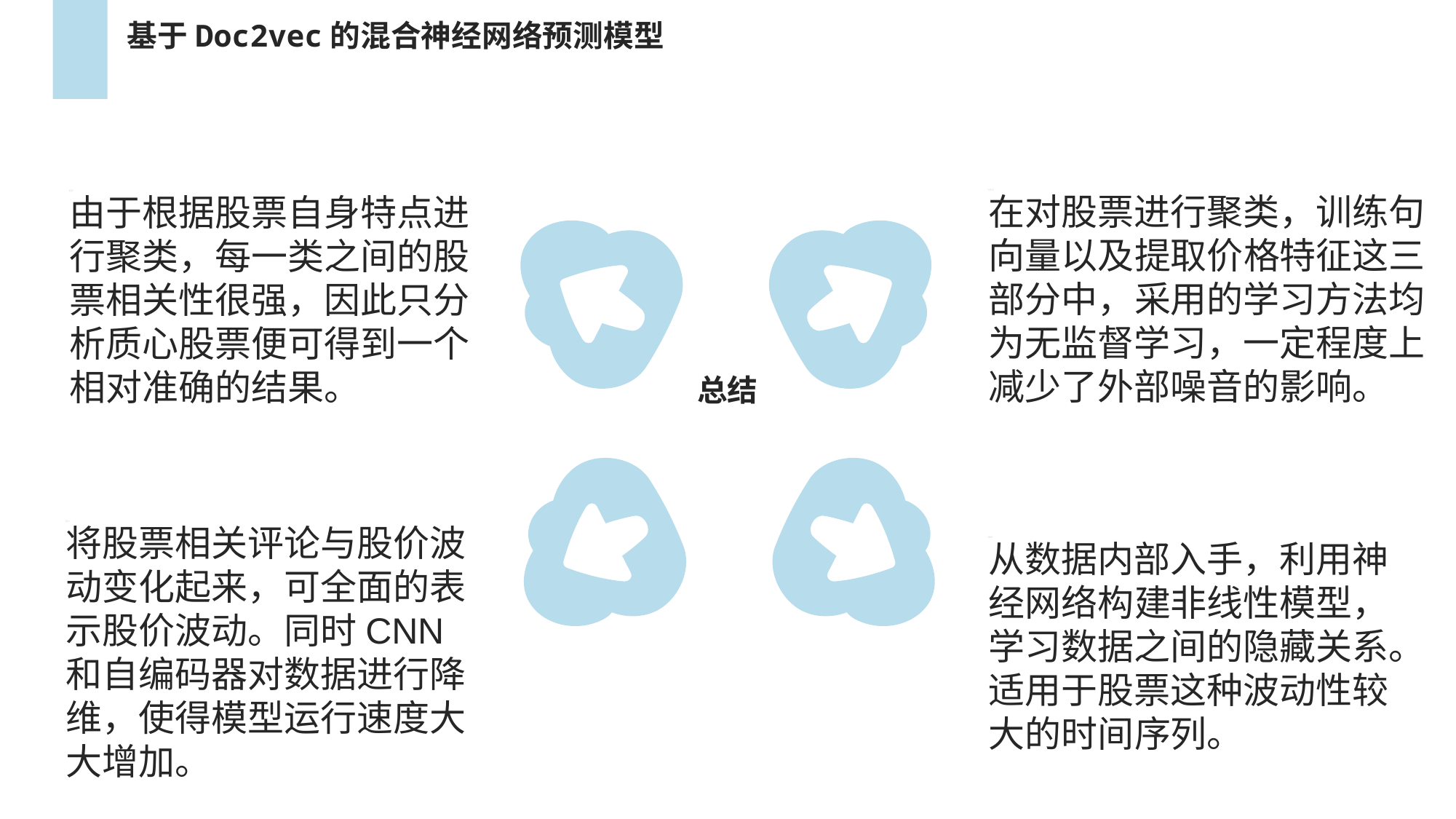

基于Doc2vec的混合神经网络预测模型
在对股票进行聚类，训练句向量以及提取价格特征这三部分中，采用的学习方法均为无监督学习，一定程度上减少了外部噪音的影响。
由于根据股票自身特点进行聚类，每一类之间的股票相关性很强，因此只分析质心股票便可得到一个相对准确的结果。

总结

将股票相关评论与股价波动变化起来，可全面的表示股价波动。同时CNN和自编码器对数据进行降维，使得模型运行速度大大增加。
从数据内部入手，利用神经网络构建非线性模型，学习数据之间的隐藏关系。
适用于股票这种波动性较大的时间序列。